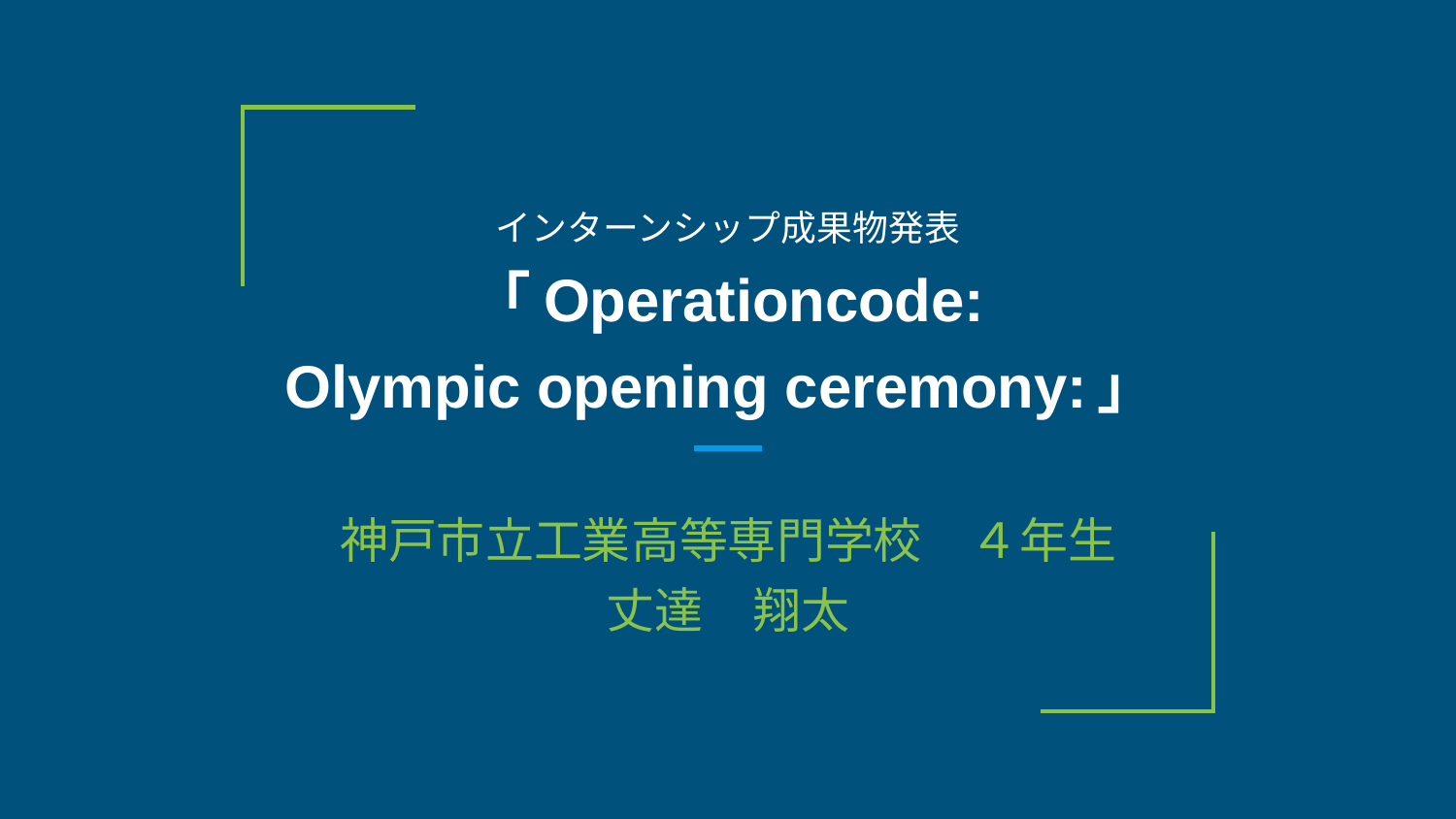

# インターンシップ成果物発表
「Operationcode:
Olympic opening ceremony:」
神戸市立工業高等専門学校　４年生
丈達　翔太